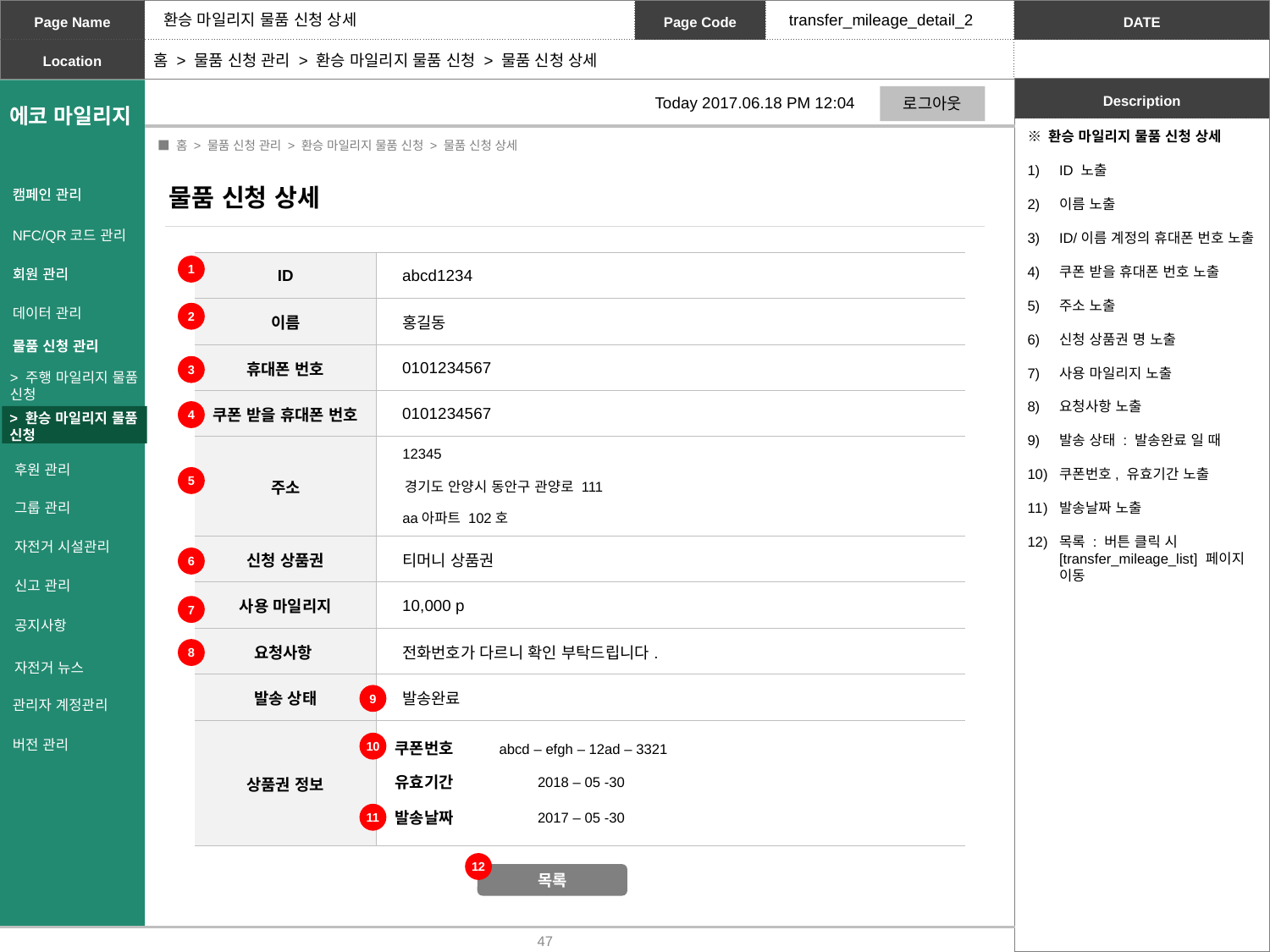

환승 마일리지 물품 신청 상세
transfer_mileage_detail_2
홈 > 물품 신청 관리 > 환승 마일리지 물품 신청 > 물품 신청 상세
로그아웃
Today 2017.06.18 PM 12:04
※ 환승 마일리지 물품 신청 상세

ID 노출

이름 노출

ID/이름 계정의 휴대폰 번호 노출

쿠폰 받을 휴대폰 번호 노출

주소 노출

신청 상품권 명 노출

사용 마일리지 노출

요청사항 노출

발송 상태 : 발송완료 일 때

쿠폰번호, 유효기간 노출

발송날짜 노출

목록 : 버튼 클릭 시 [transfer_mileage_list] 페이지 이동

   ■ 홈 > 물품 신청 관리 > 환승 마일리지 물품 신청 > 물품 신청 상세
물품 신청 상세
캠페인 관리
캠페인 관리
NFC/QR코드 관리
회원 관리
회원 관리
데이터 관리
물품 신청 관리
> 주행 마일리지 물품 신청

> 환승 마일리지 물품 신청
후원 관리
그룹 관리
자전거 시설관리
신고 관리
공지사항
자전거 뉴스
| ID | abcd1234 |
| --- | --- |
| 이름 | 홍길동 |
| 휴대폰 번호 | 0101234567 |
| 쿠폰 받을 휴대폰 번호 | 0101234567 |
| 주소 |  |
| 신청 상품권 | 티머니 상품권 |
| 사용 마일리지 | 10,000 p |
| 요청사항 | 전화번호가 다르니 확인 부탁드립니다. |
| 발송 상태 | 발송완료 |
| 상품권 정보 |  |
1
2
3
4
12345
5
경기도 안양시 동안구 관양로 111
aa아파트 102호
6
7
8
9
관리자 계정관리
버전 관리
10
쿠폰번호
abcd – efgh – 12ad – 3321
2018 – 05 -30
유효기간
2017 – 05 -30
발송날짜
11
12
목록
47